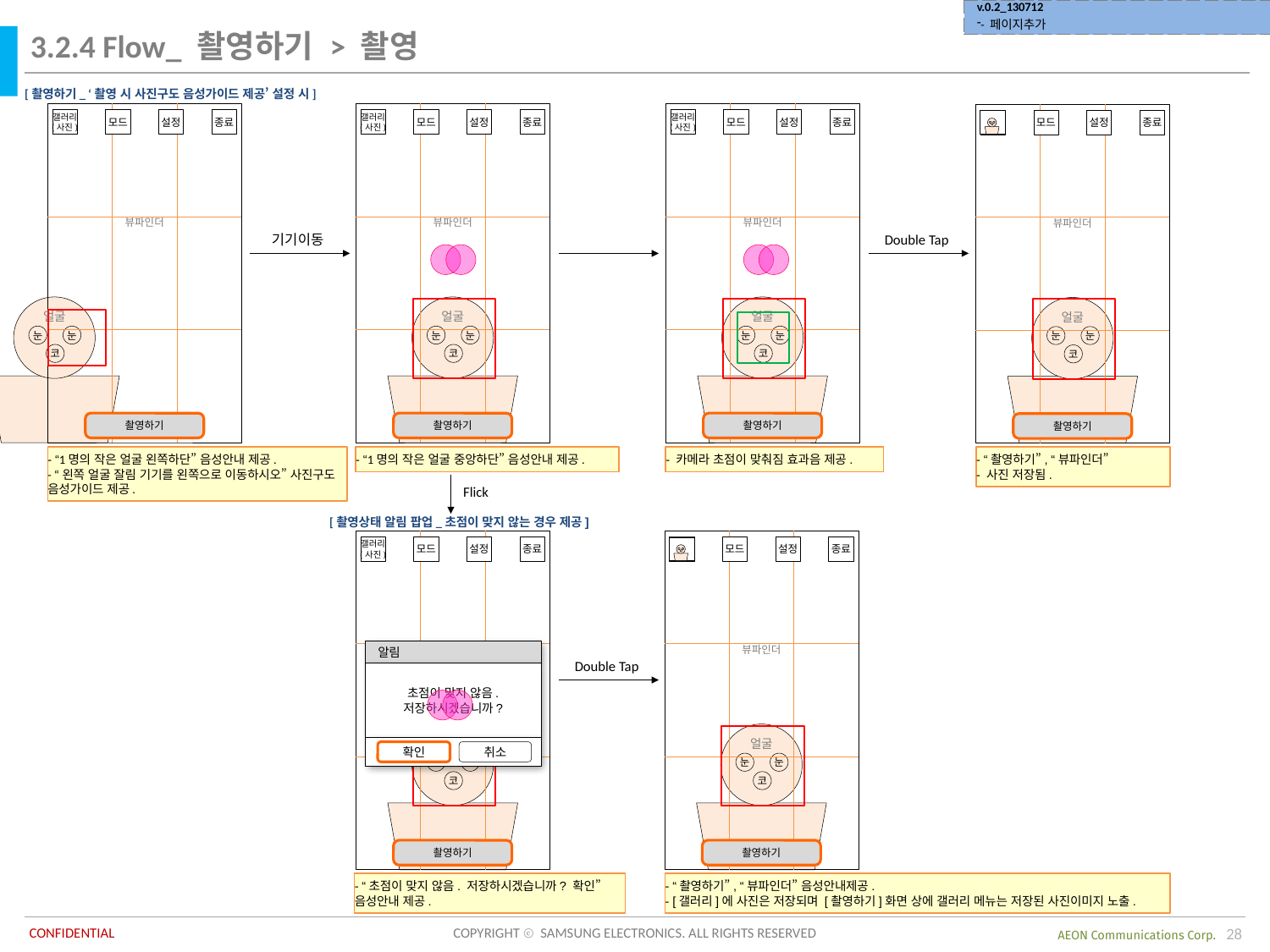

| v.0.2\_130712 - 페이지추가 |
| --- |
3.2.4 Flow_ 촬영하기 > 촬영
[촬영하기_ ‘촬영 시 사진구도 음성가이드 제공’ 설정 시]
뷰파인더

갤러리
(사진)
모드
설정
종료
촬영하기
뷰파인더

갤러리
(사진)
모드
설정
종료
촬영하기
뷰파인더

갤러리
(사진)
모드
설정
종료
촬영하기
뷰파인더

갤러리
(사진)
모드
설정
종료
촬영하기

기기이동
Double Tap

얼굴
눈
눈
코

얼굴
눈
눈
코

얼굴
눈
눈
코

얼굴
눈
눈
코

- “1명의 작은 얼굴 왼쪽하단” 음성안내 제공.
- “왼쪽 얼굴 잘림 기기를 왼쪽으로 이동하시오” 사진구도 음성가이드 제공.
- “1명의 작은 얼굴 중앙하단” 음성안내 제공.
- 카메라 초점이 맞춰짐 효과음 제공.
- “촬영하기”, “뷰파인더”
- 사진 저장됨.
Flick
[촬영상태 알림 팝업_초점이 맞지 않는 경우 제공]
뷰파인더

갤러리
(사진)
모드
설정
종료
촬영하기
뷰파인더

갤러리
(사진)
모드
설정
종료
촬영하기

알림
초점이 맞지 않음.
저장하시겠습니까?

확인
취소
Double Tap

얼굴
눈
눈
코

얼굴
눈
눈
코

- “초점이 맞지 않음. 저장하시겠습니까? 확인” 음성안내 제공.
- “촬영하기”, “뷰파인더” 음성안내제공.
- [갤러리]에 사진은 저장되며 [촬영하기]화면 상에 갤러리 메뉴는 저장된 사진이미지 노출.
28